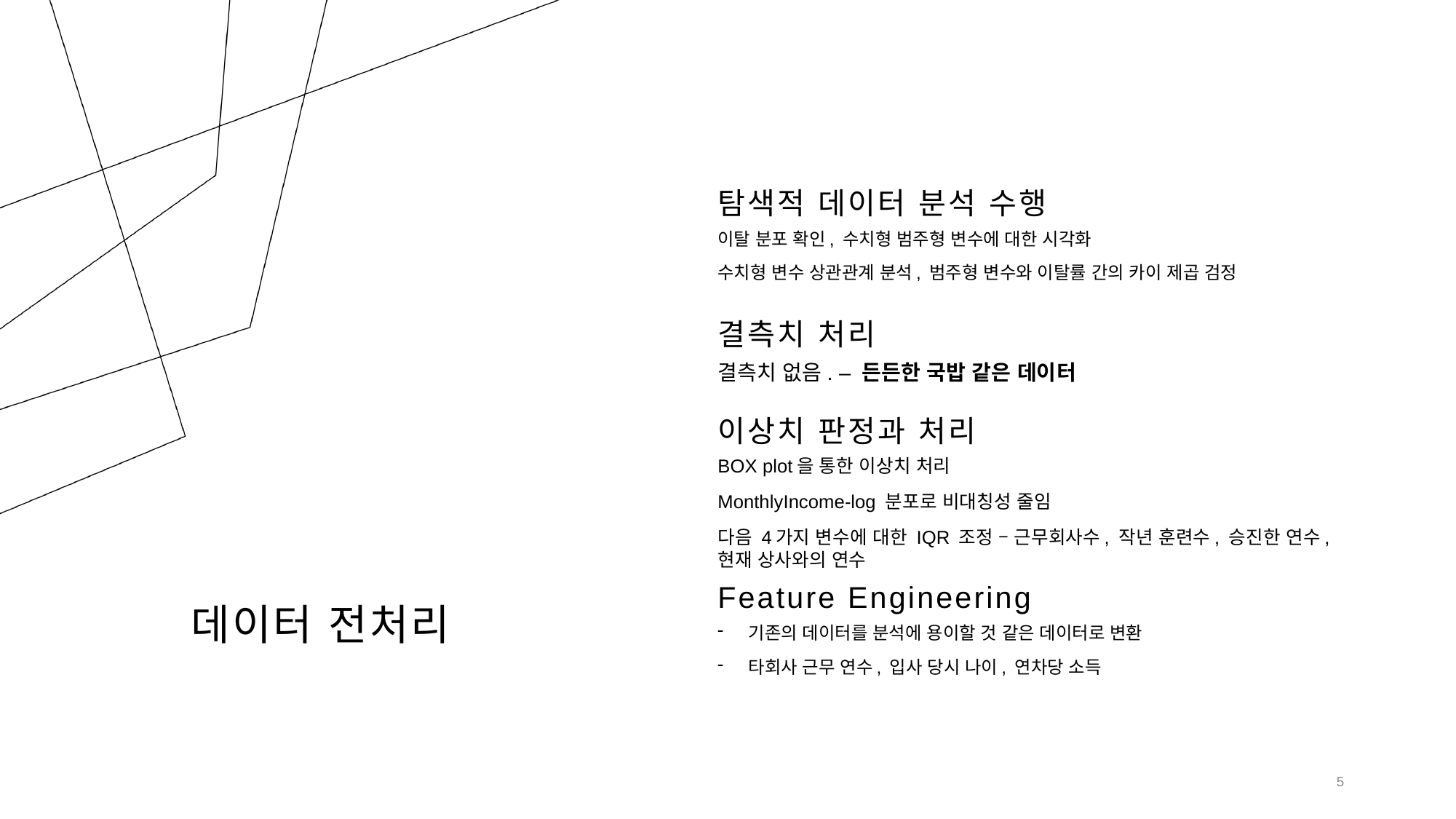

탐색적 데이터 분석 수행
이탈 분포 확인, 수치형 범주형 변수에 대한 시각화
수치형 변수 상관관계 분석, 범주형 변수와 이탈률 간의 카이 제곱 검정
결측치 처리
결측치 없음. – 든든한 국밥 같은 데이터
이상치 판정과 처리
BOX plot을 통한 이상치 처리
MonthlyIncome-log 분포로 비대칭성 줄임
다음 4가지 변수에 대한 IQR 조정 – 근무회사수, 작년 훈련수, 승진한 연수, 현재 상사와의 연수

# 데이터 전처리
Feature Engineering
기존의 데이터를 분석에 용이할 것 같은 데이터로 변환
타회사 근무 연수, 입사 당시 나이, 연차당 소득
5